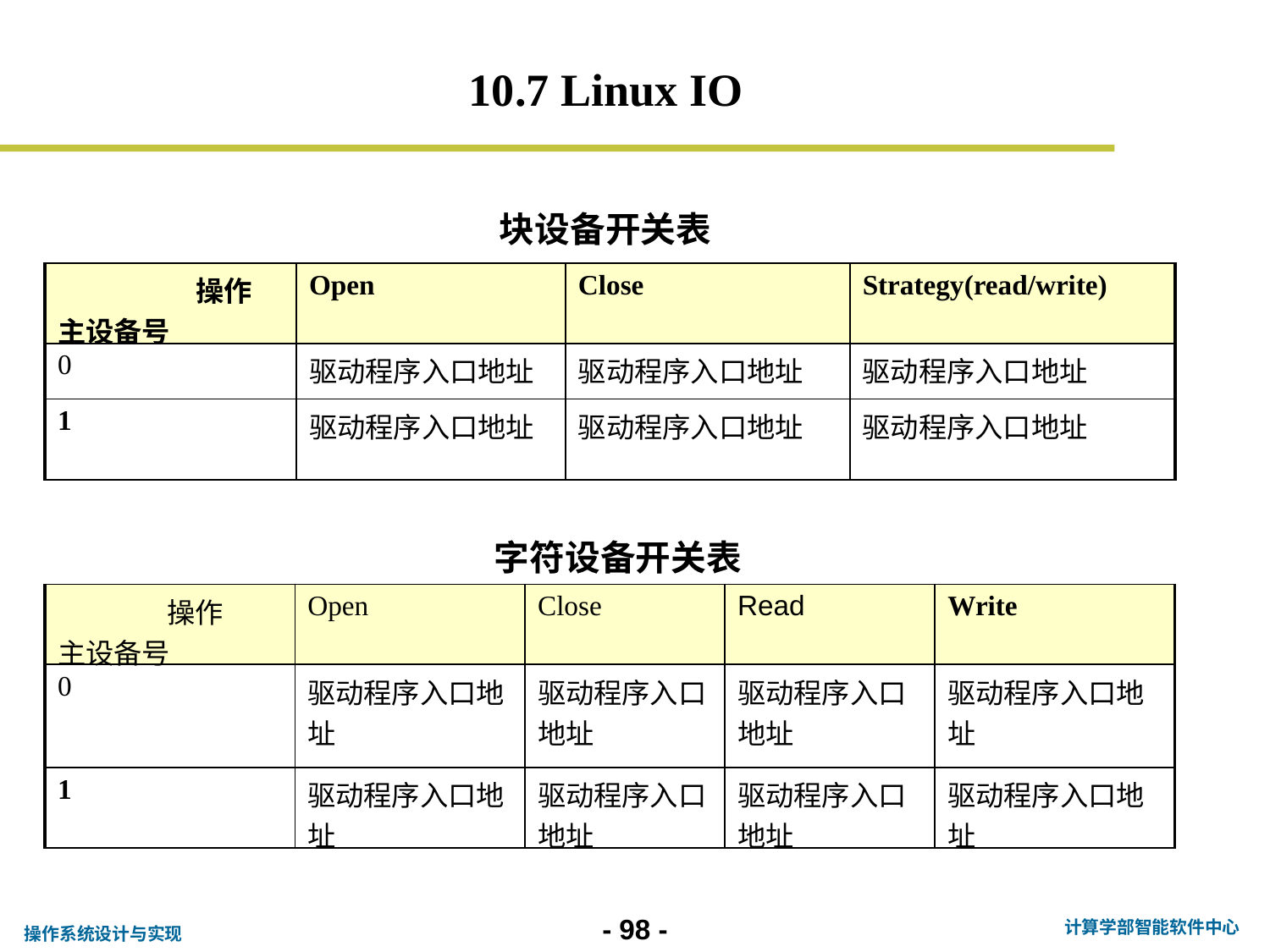

10.7 Linux IO
块设备开关表
| 操作 主设备号 | Open | Close | Strategy(read/write) |
| --- | --- | --- | --- |
| 0 | 驱动程序入口地址 | 驱动程序入口地址 | 驱动程序入口地址 |
| 1 | 驱动程序入口地址 | 驱动程序入口地址 | 驱动程序入口地址 |
 字符设备开关表
| 操作 主设备号 | Open | Close | Read | Write |
| --- | --- | --- | --- | --- |
| 0 | 驱动程序入口地址 | 驱动程序入口地址 | 驱动程序入口地址 | 驱动程序入口地址 |
| 1 | 驱动程序入口地址 | 驱动程序入口地址 | 驱动程序入口地址 | 驱动程序入口地址 |